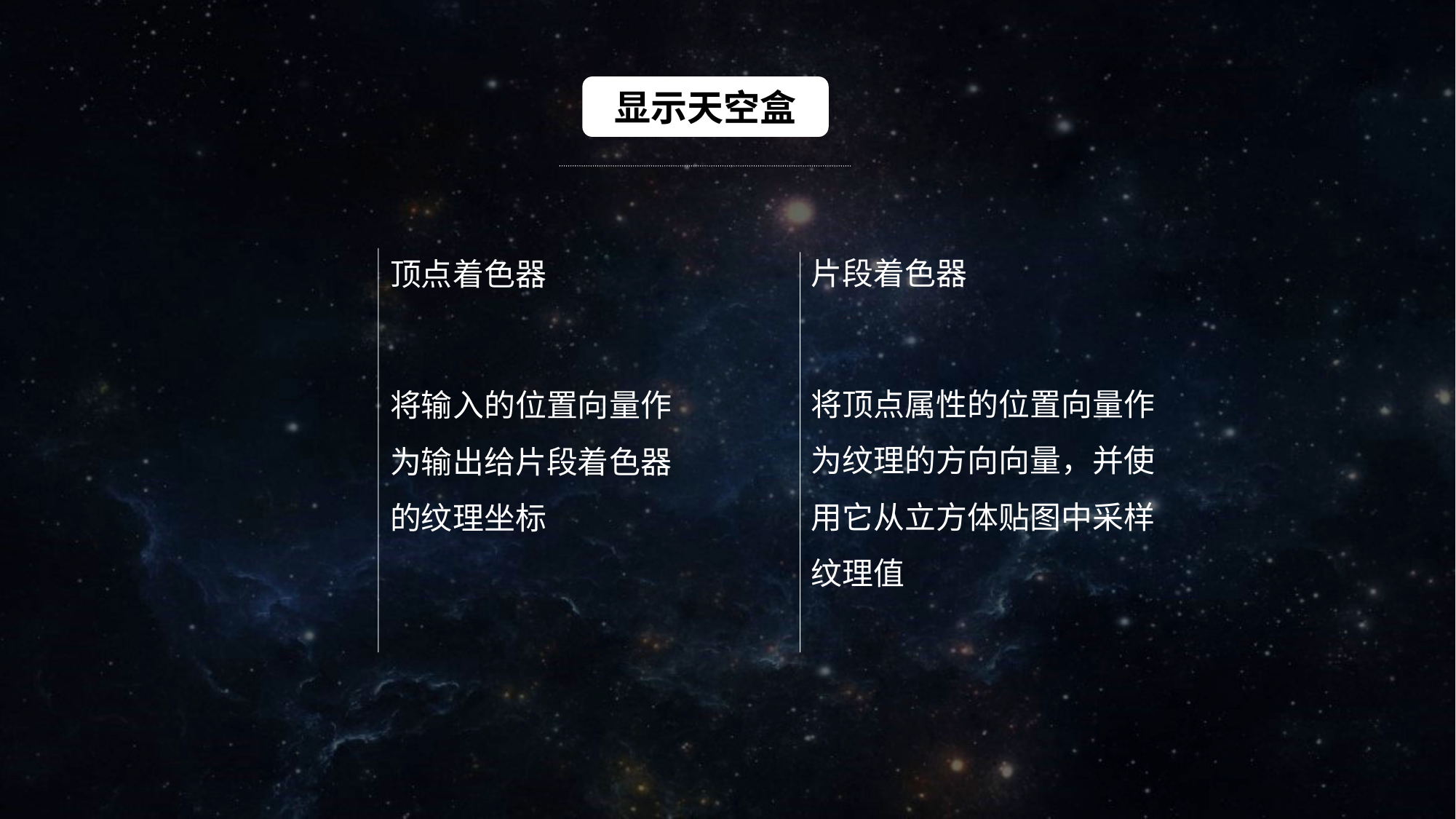

显示天空盒

片段着色器

将顶点属性的位置向量作为纹理的方向向量，并使用它从立方体贴图中采样纹理值

顶点着色器

将输入的位置向量作为输出给片段着色器的纹理坐标